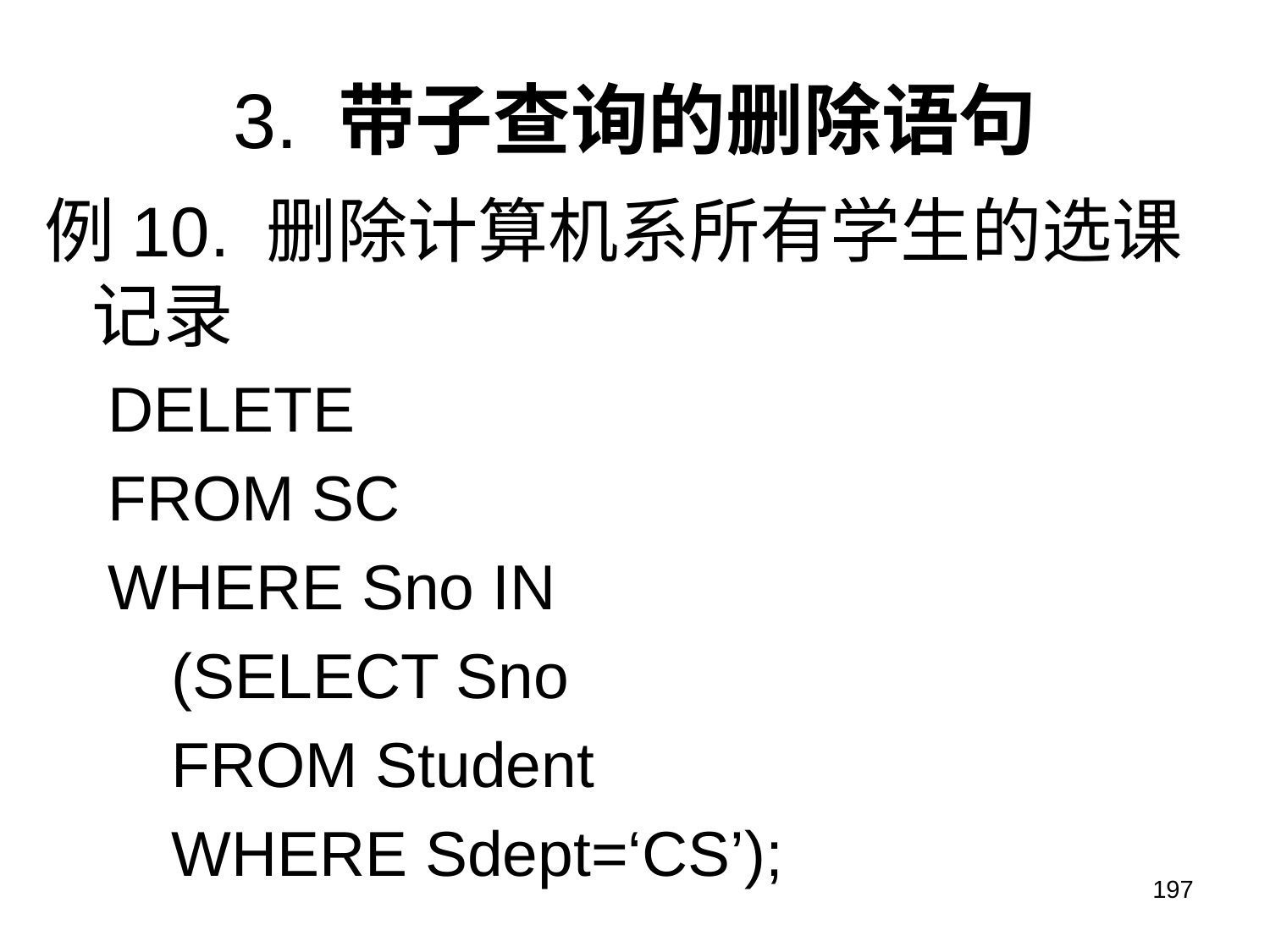

# 3. 带子查询的删除语句
例10. 删除计算机系所有学生的选课记录
DELETE
FROM SC
WHERE Sno IN
(SELECT Sno
FROM Student
WHERE Sdept=‘CS’);
197